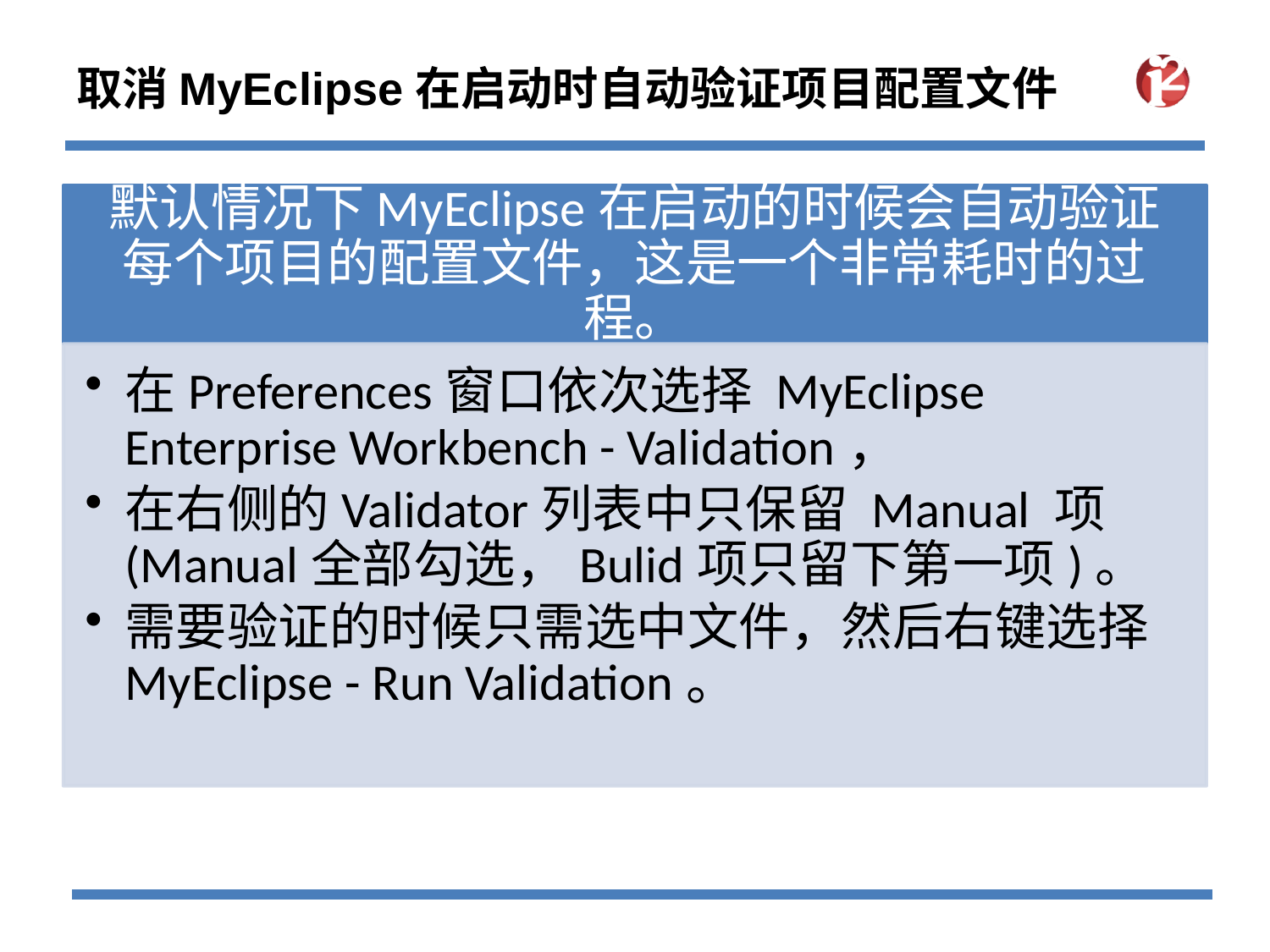

# 取消MyEclipse在启动时自动验证项目配置文件
默认情况下MyEclipse在启动的时候会自动验证每个项目的配置文件，这是一个非常耗时的过程。
在Preferences窗口依次选择 MyEclipse Enterprise Workbench - Validation，
在右侧的Validator列表中只保留 Manual 项(Manual全部勾选，Bulid项只留下第一项)。
需要验证的时候只需选中文件，然后右键选择 MyEclipse - Run Validation。